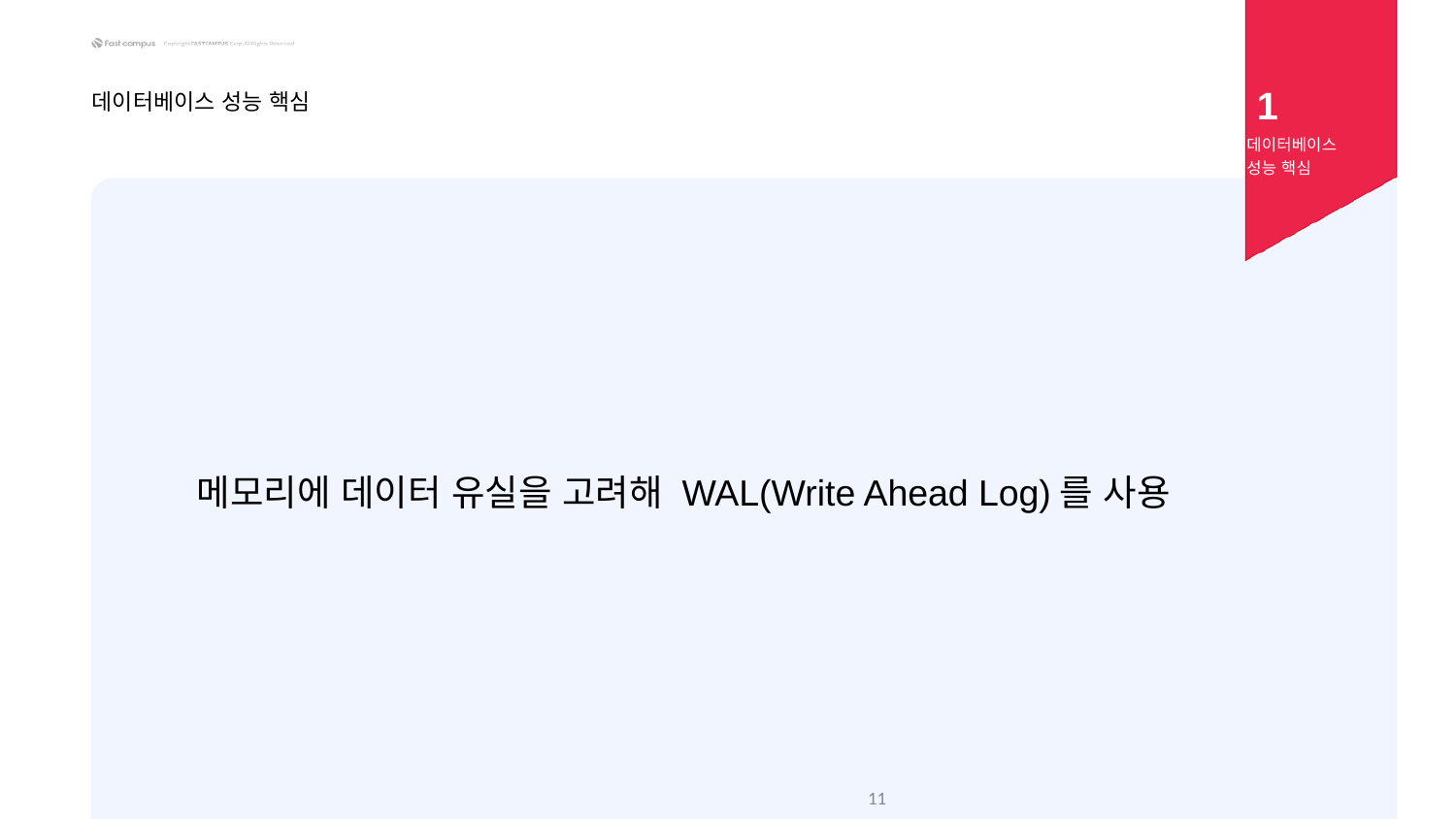

1
데이터베이스 성능 핵심
데이터베이스
성능 핵심
메모리에 데이터 유실을 고려해 WAL(Write Ahead Log)를 사용
11